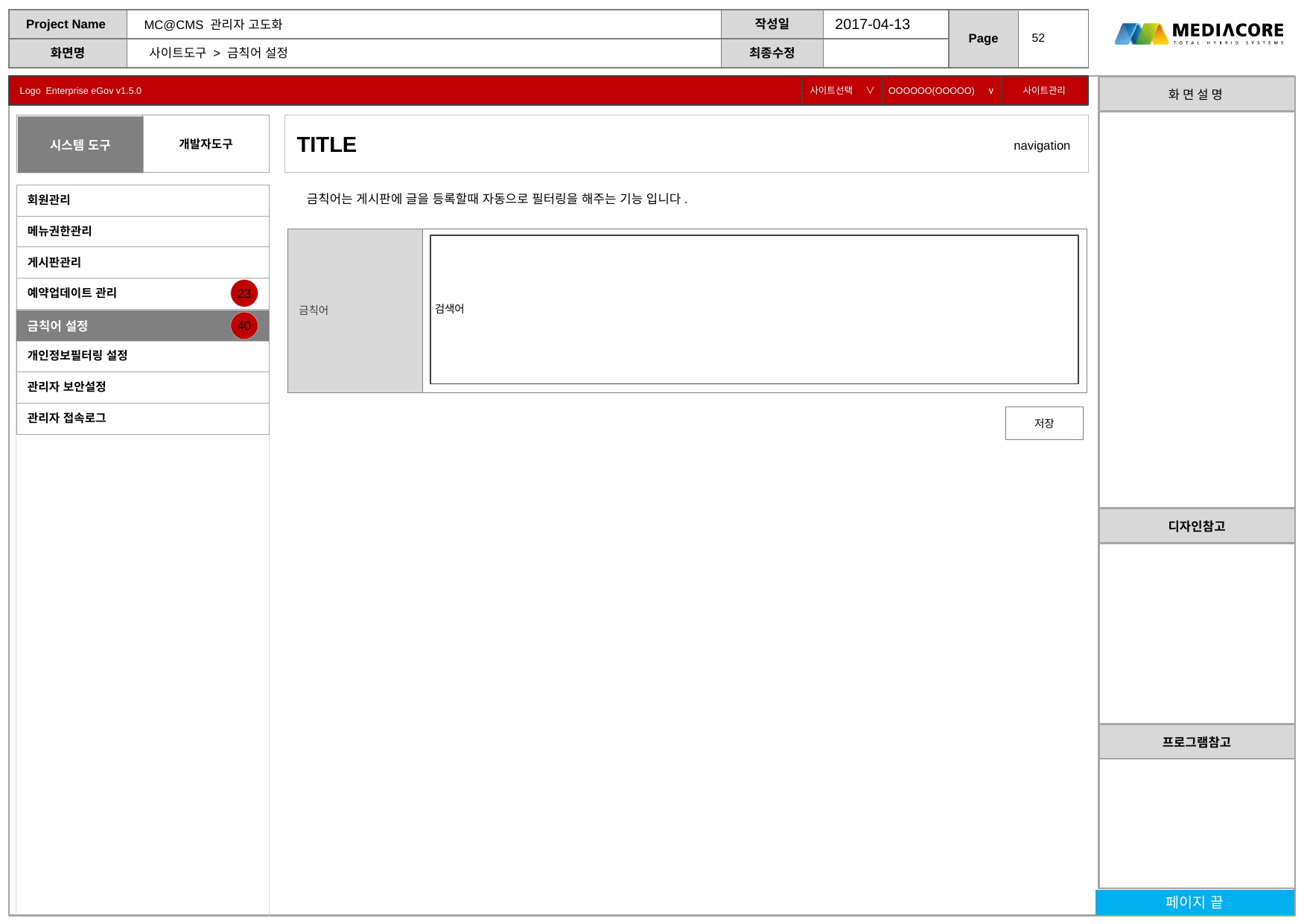

2017-04-13
52
사이트도구 > 금칙어 설정
| 화 면 설 명 |
| --- |
|  |
| 디자인참고 |
|  |
| 프로그램참고 |
|  |
시스템 도구
금칙어는 게시판에 글을 등록할때 자동으로 필터링을 해주는 기능 입니다.
| 금칙어 |  |
| --- | --- |
검색어
23
금칙어 설정
40
저장